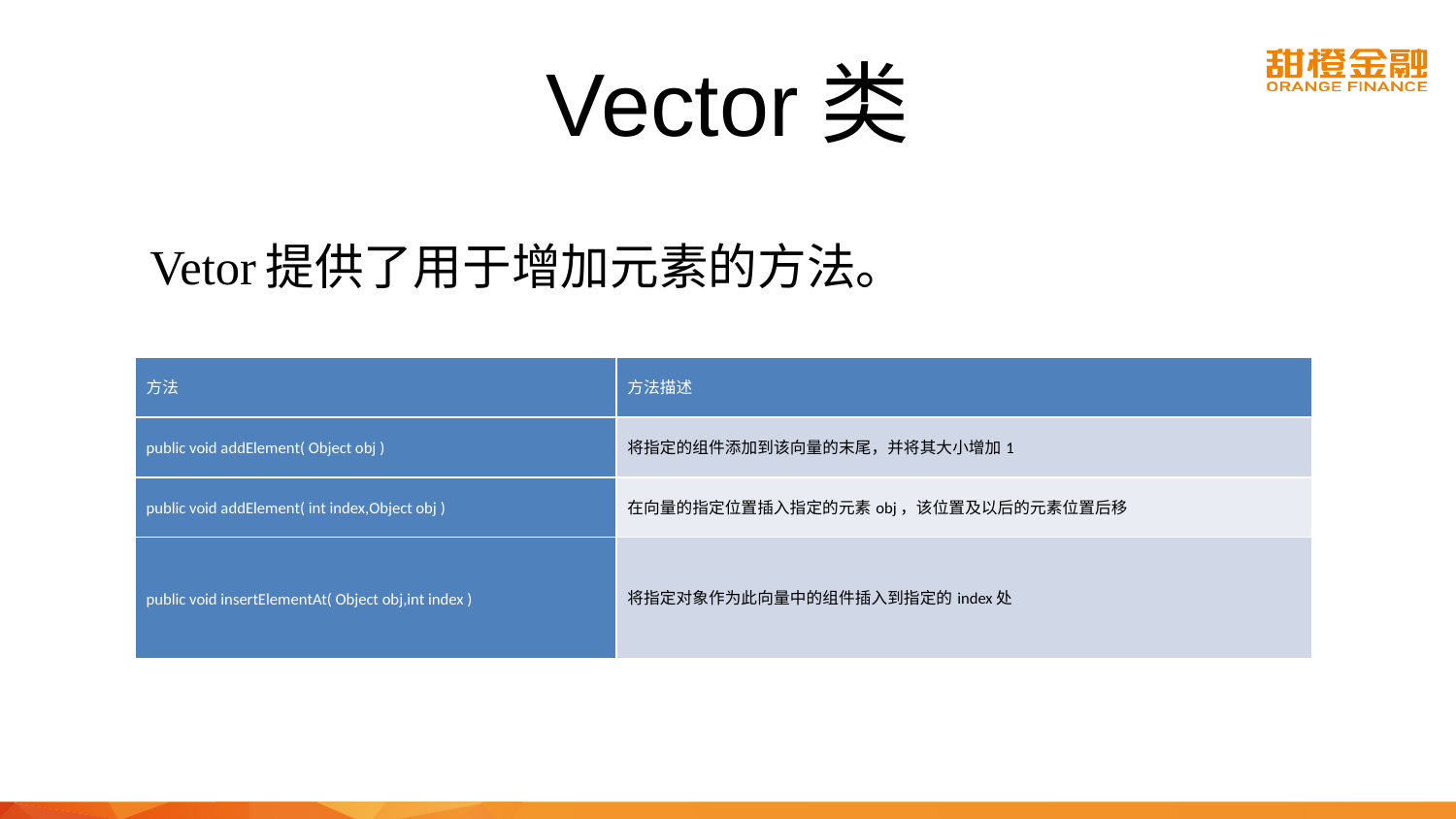

# Vector类
Vetor提供了用于增加元素的方法。

| 方法 | 方法描述 |
| --- | --- |
| public void addElement( Object obj ) | 将指定的组件添加到该向量的末尾，并将其大小增加1 |
| public void addElement( int index,Object obj ) | 在向量的指定位置插入指定的元素obj，该位置及以后的元素位置后移 |
| public void insertElementAt( Object obj,int index ) | 将指定对象作为此向量中的组件插入到指定的index处 |